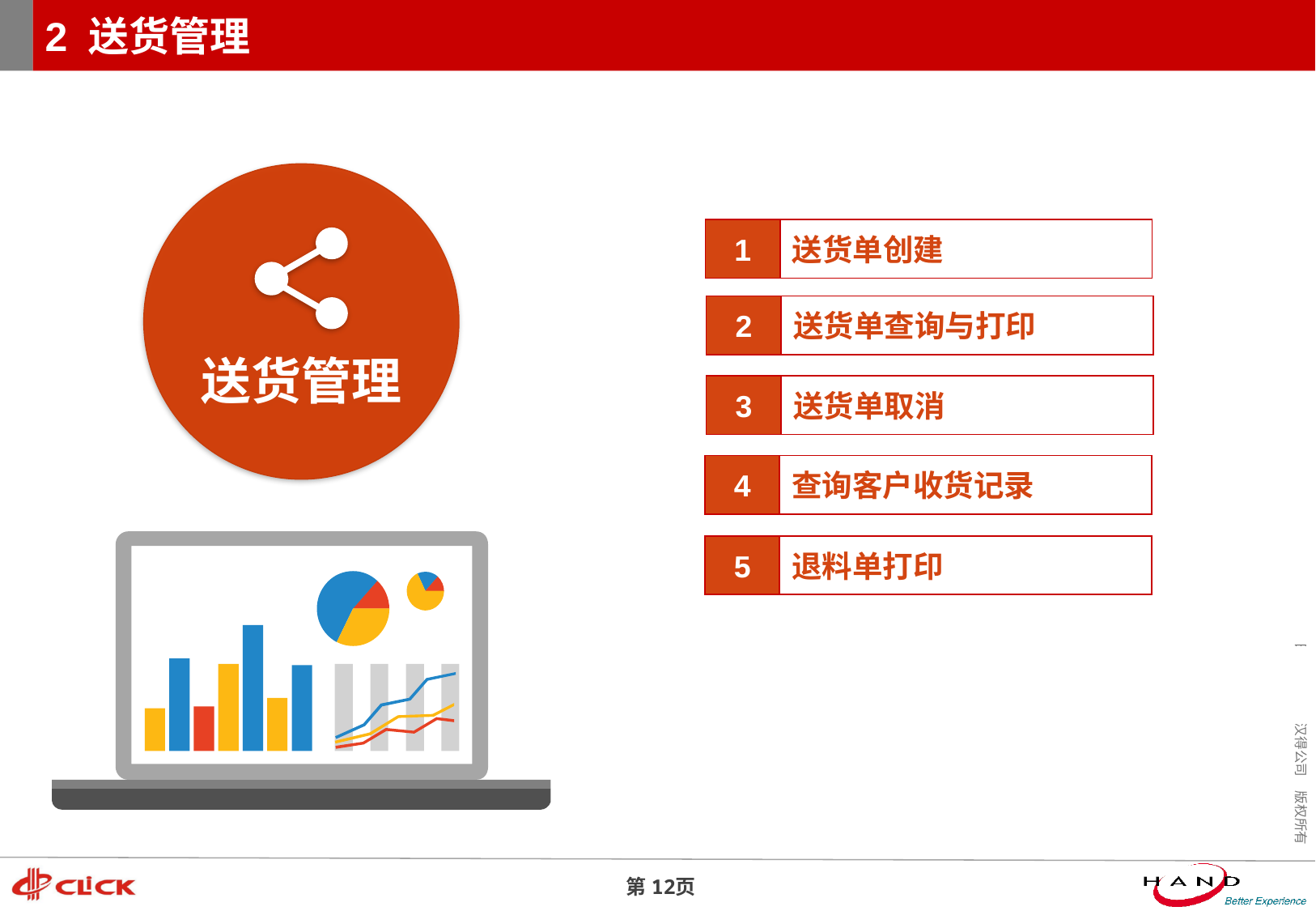

# 2 送货管理

送货管理

1
送货单创建
2
送货单查询与打印
3
送货单取消
4
查询客户收货记录

5
退料单打印